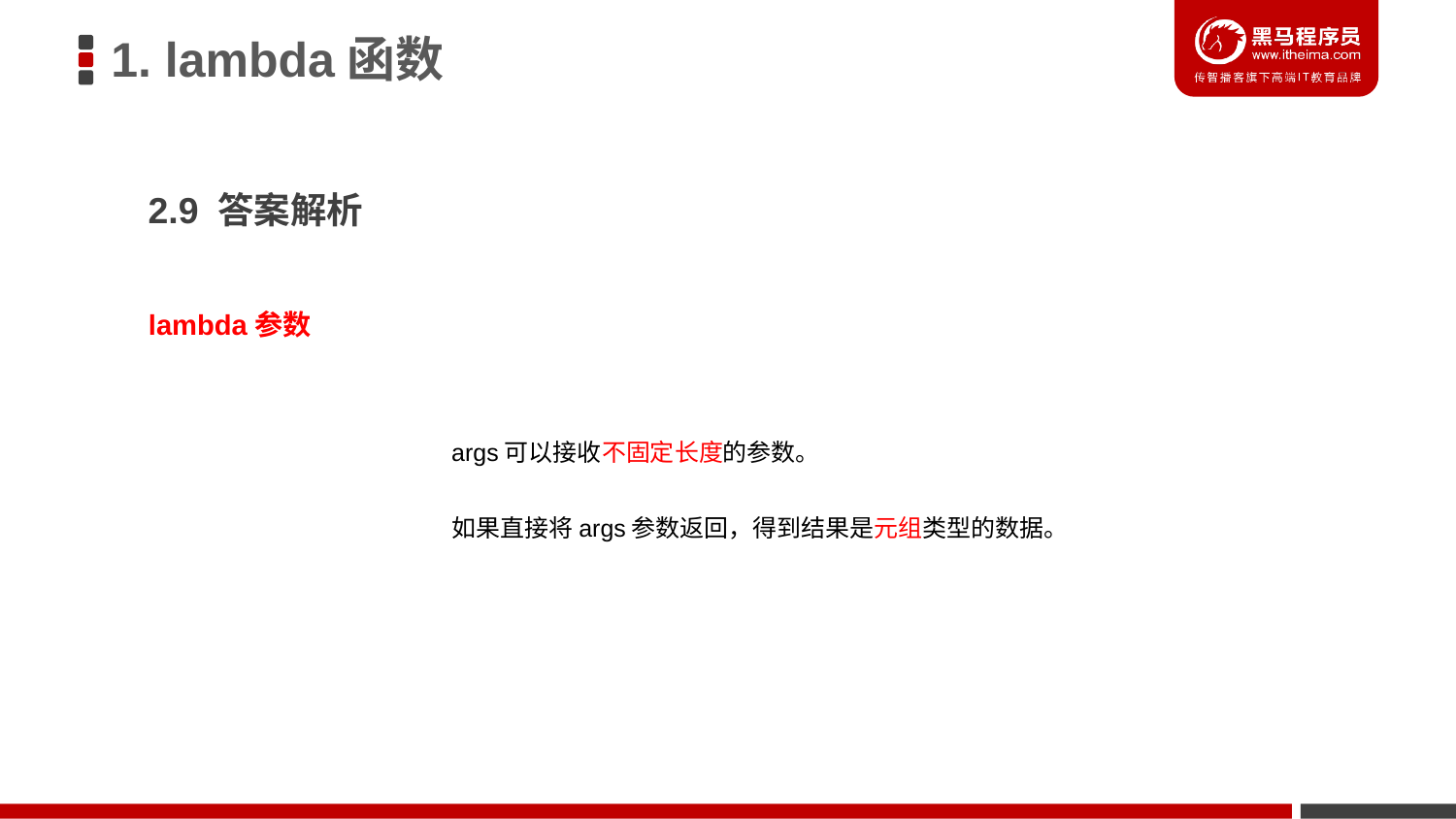

1. lambda函数
2.9 答案解析
lambda参数
	args可以接收不固定长度的参数。

	如果直接将args参数返回，得到结果是元组类型的数据。